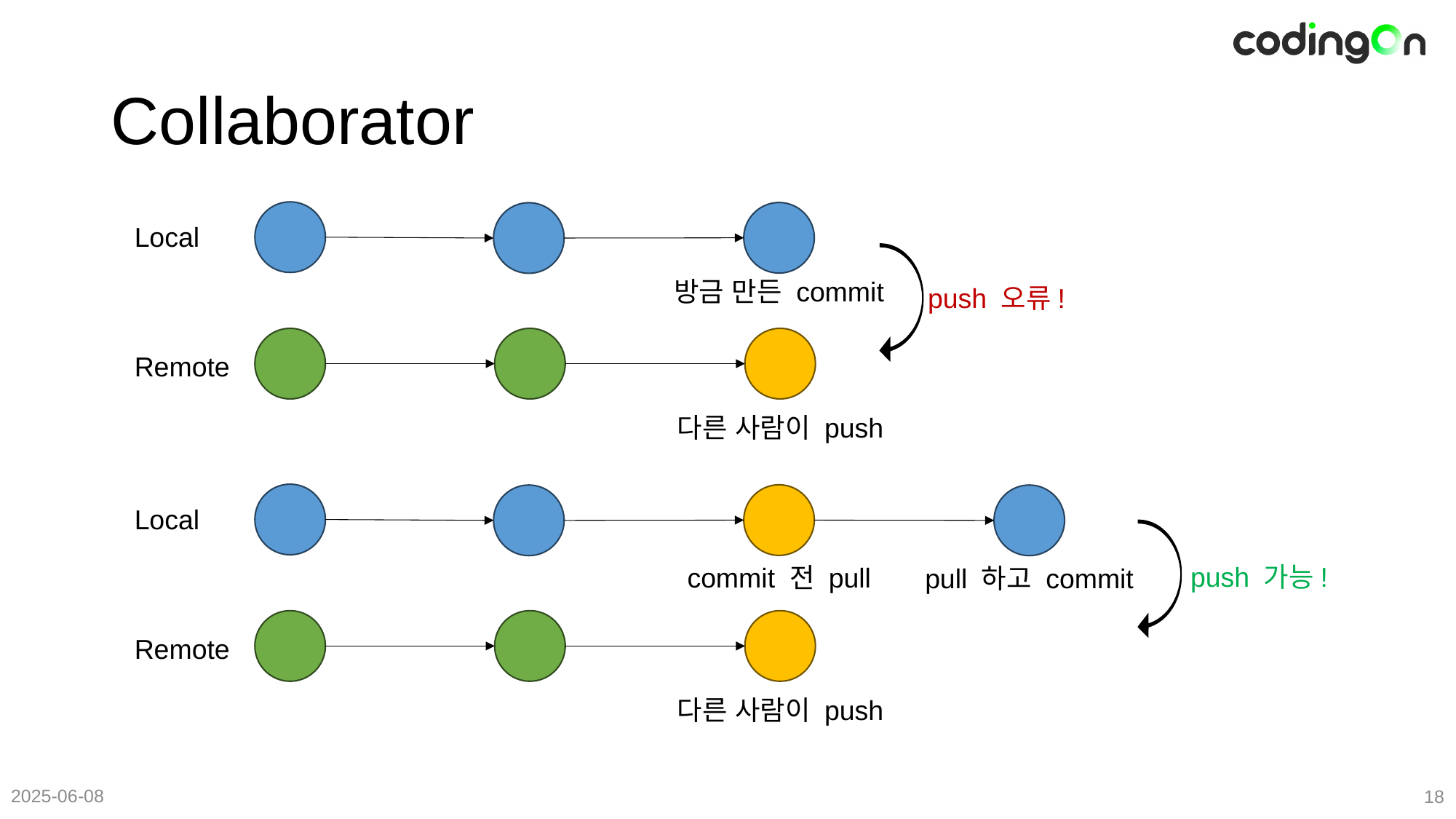

# Collaborator

Local

방금 만든 commit
push 오류!

Remote
다른 사람이 push

Local

push 가능!
commit 전 pull
pull 하고 commit

Remote
다른 사람이 push
2025-06-08
18